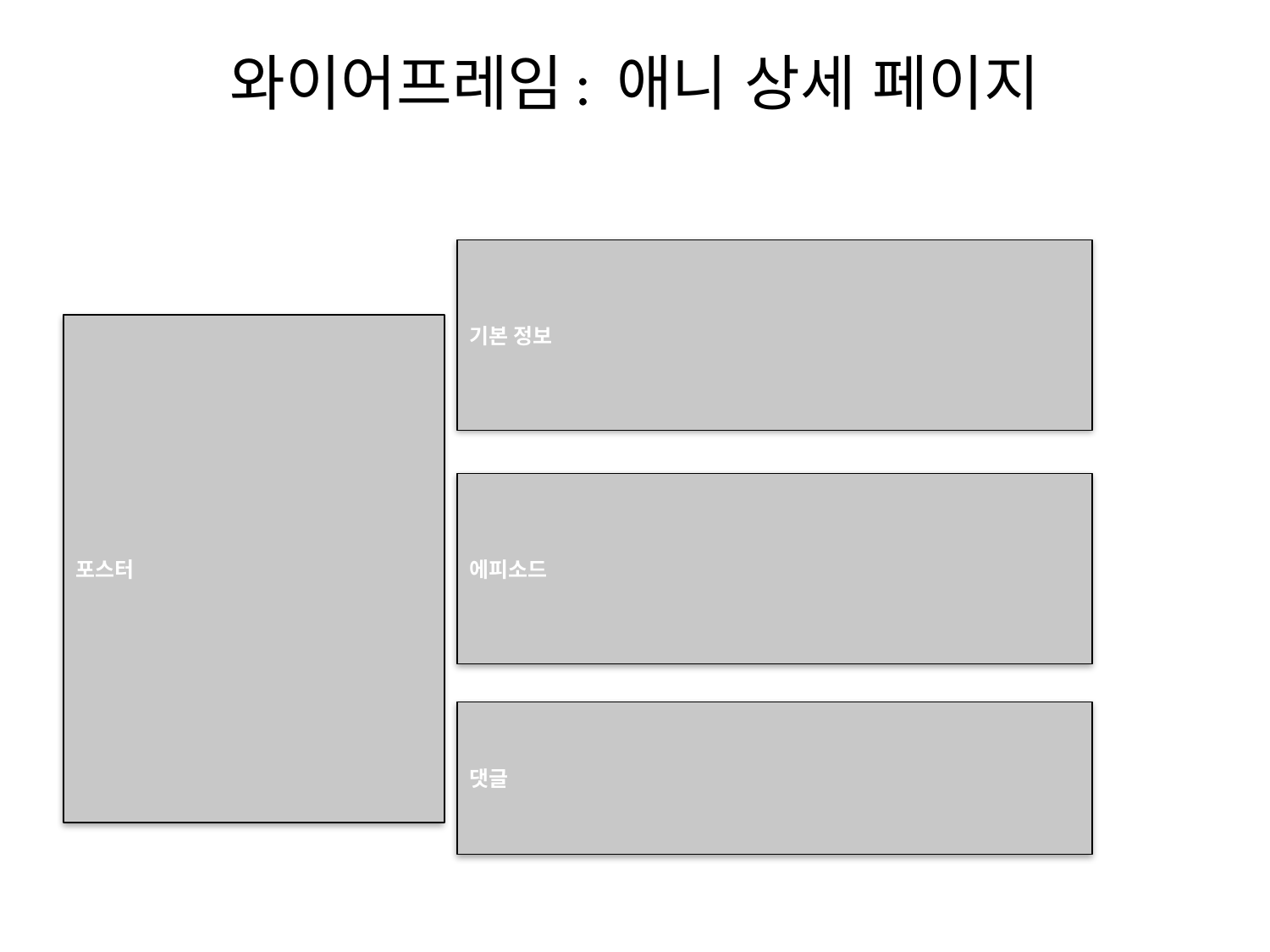

# 와이어프레임: 애니 상세 페이지
기본 정보
포스터
에피소드
댓글